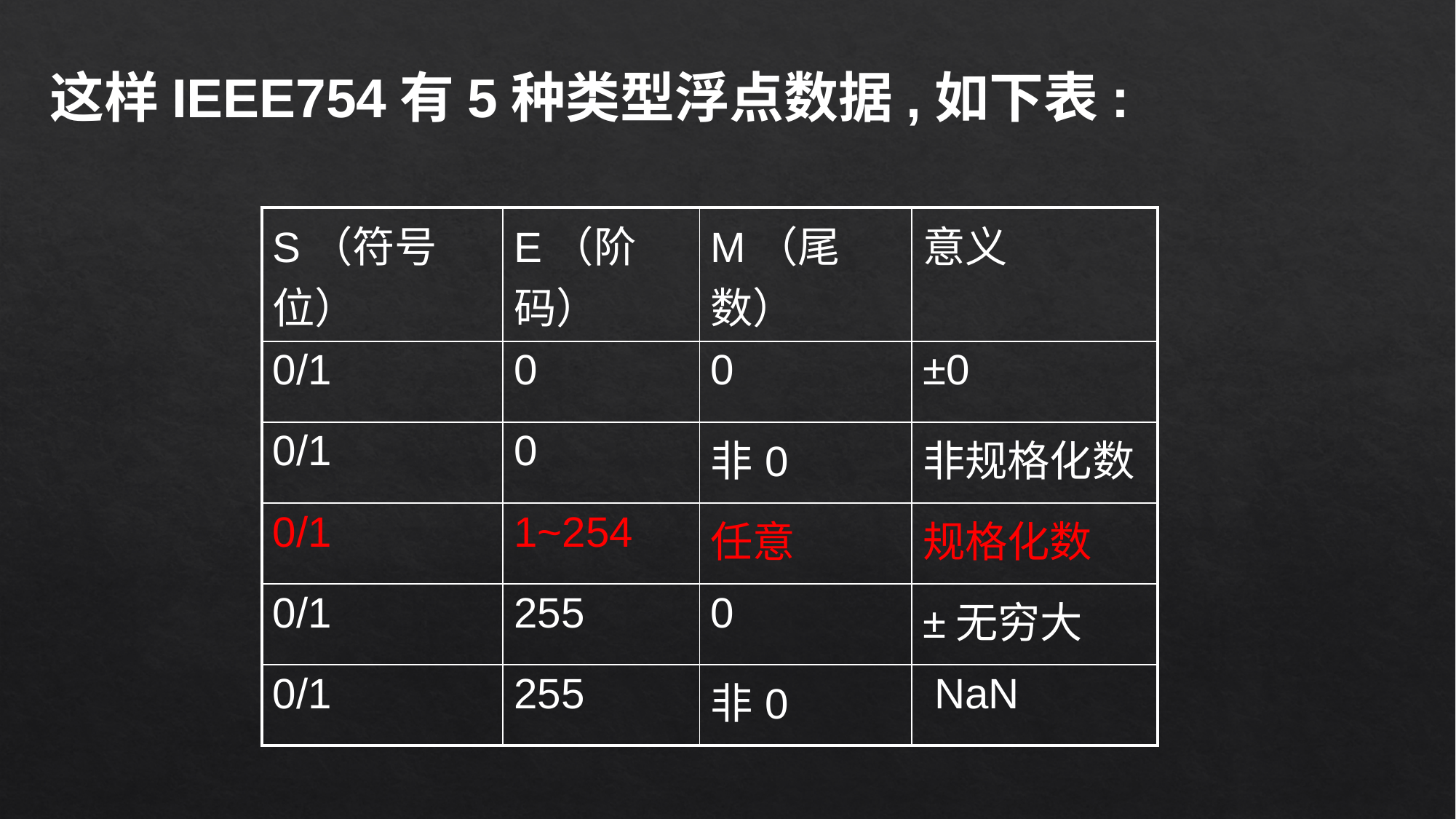

这样IEEE754有5种类型浮点数据,如下表:
| S（符号位） | E（阶码） | M（尾数） | 意义 |
| --- | --- | --- | --- |
| 0/1 | 0 | 0 | ±0 |
| 0/1 | 0 | 非0 | 非规格化数 |
| 0/1 | 1~254 | 任意 | 规格化数 |
| 0/1 | 255 | 0 | ±无穷大 |
| 0/1 | 255 | 非0 | NaN |